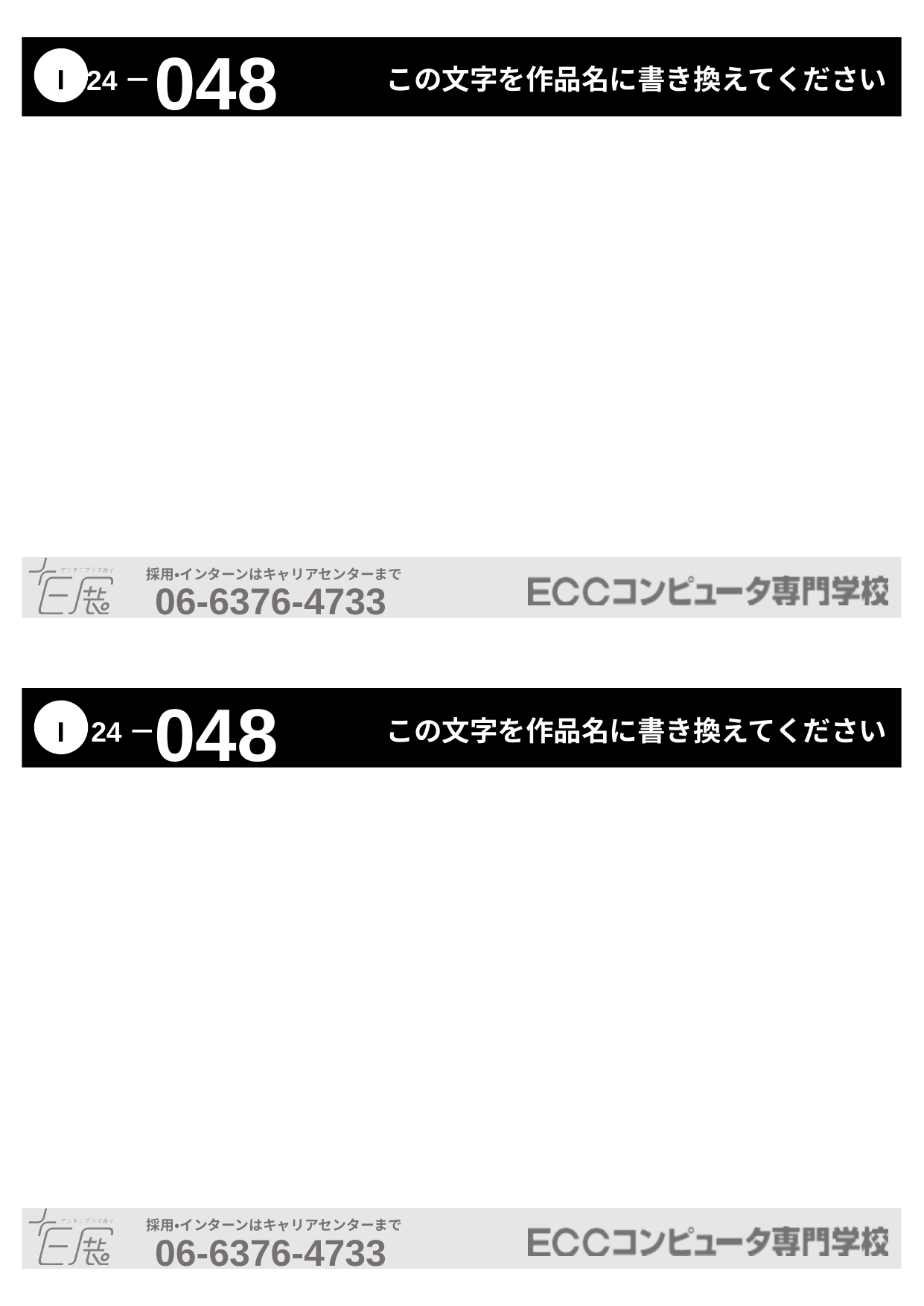

048

I
この文字を作品名に書き換えてください
24－
048

I
この文字を作品名に書き換えてください
24－
24

卒
25

卒
26

卒
27

卒
就職活動中

石志 太郎